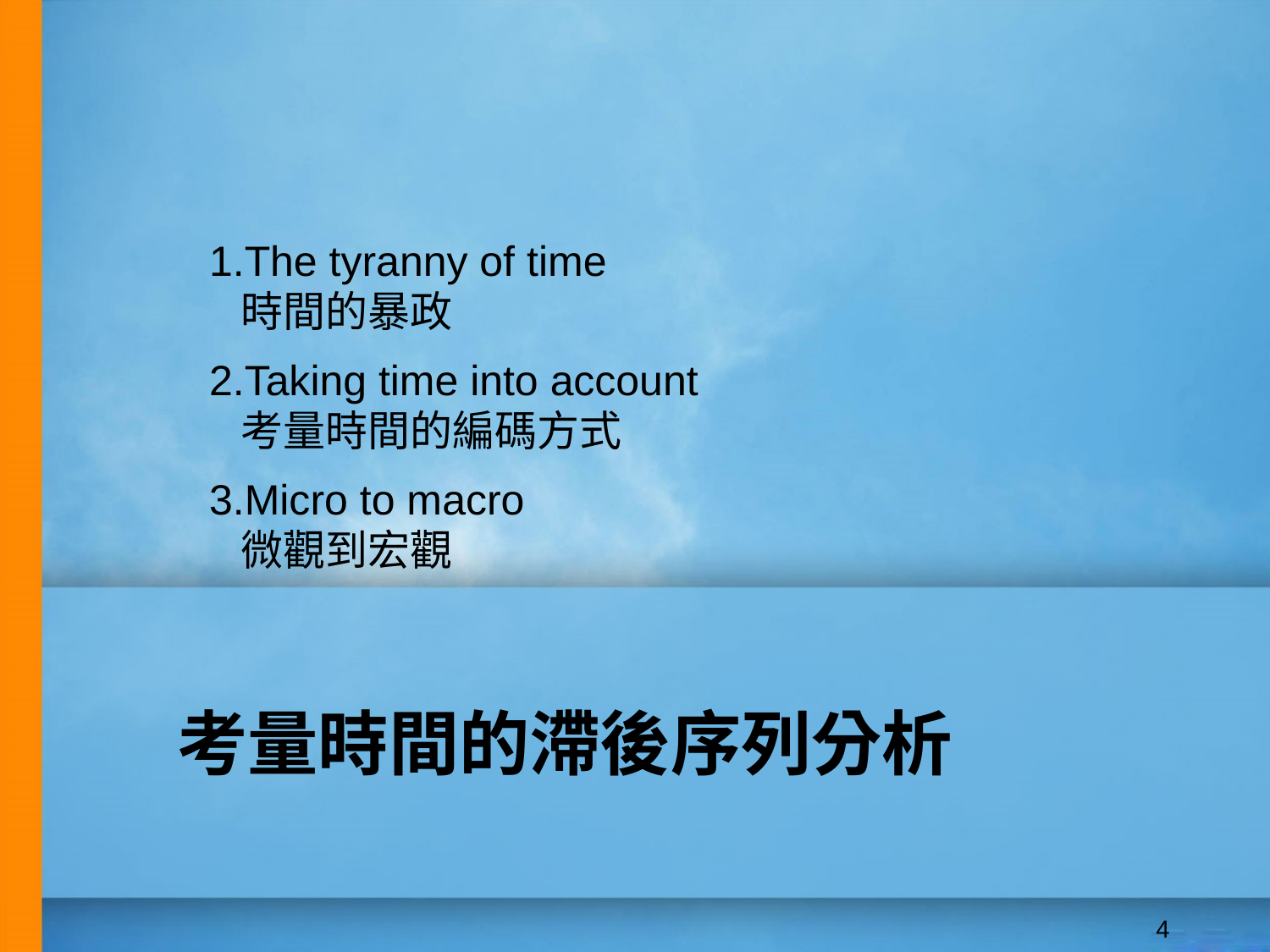

The tyranny of time
時間的暴政
Taking time into account
考量時間的編碼方式
Micro to macro
微觀到宏觀
# 考量時間的滯後序列分析
4